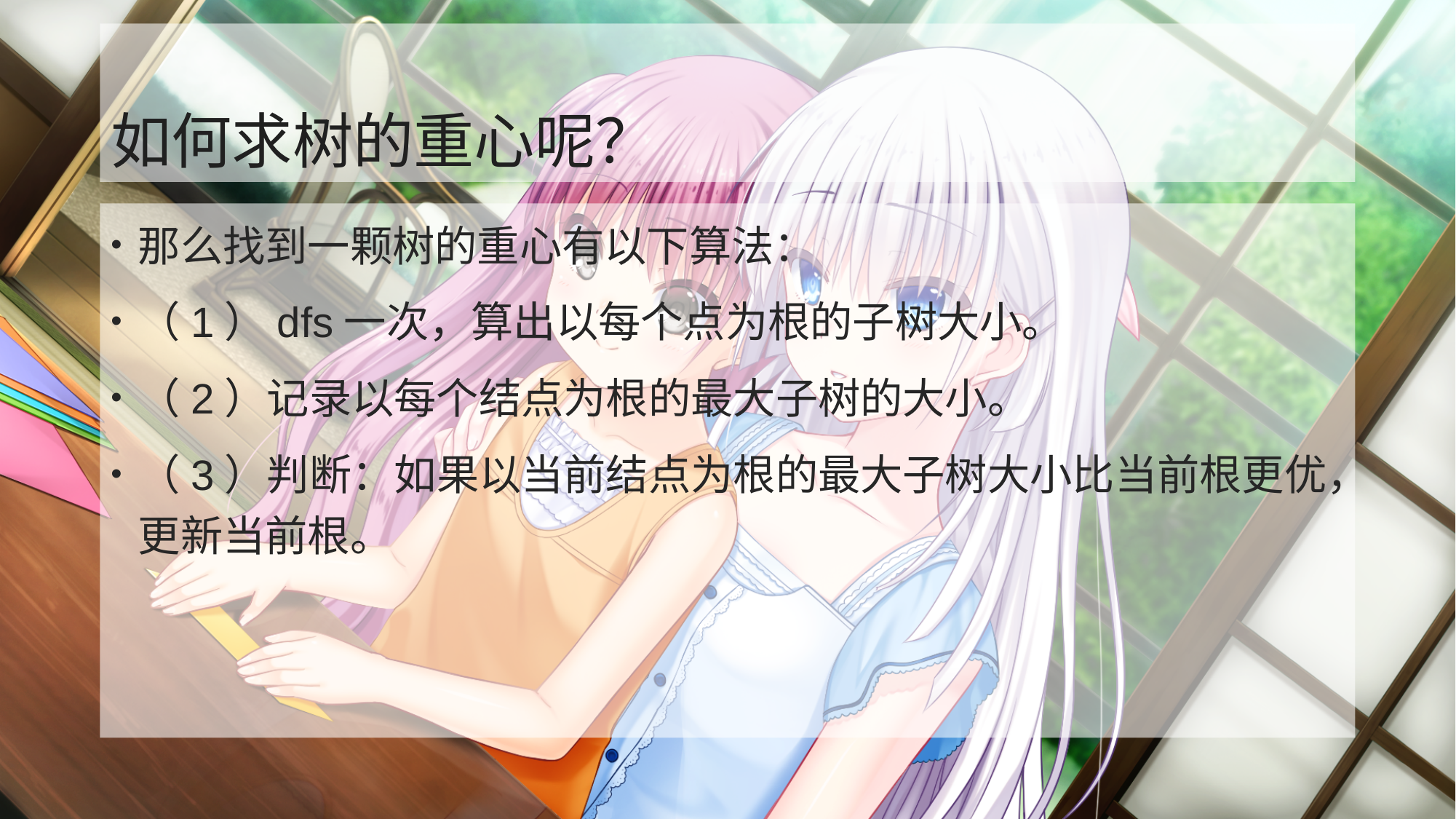

# 如何求树的重心呢？
那么找到一颗树的重心有以下算法：
（1）dfs一次，算出以每个点为根的子树大小。
（2）记录以每个结点为根的最大子树的大小。
（3）判断：如果以当前结点为根的最大子树大小比当前根更优，更新当前根。